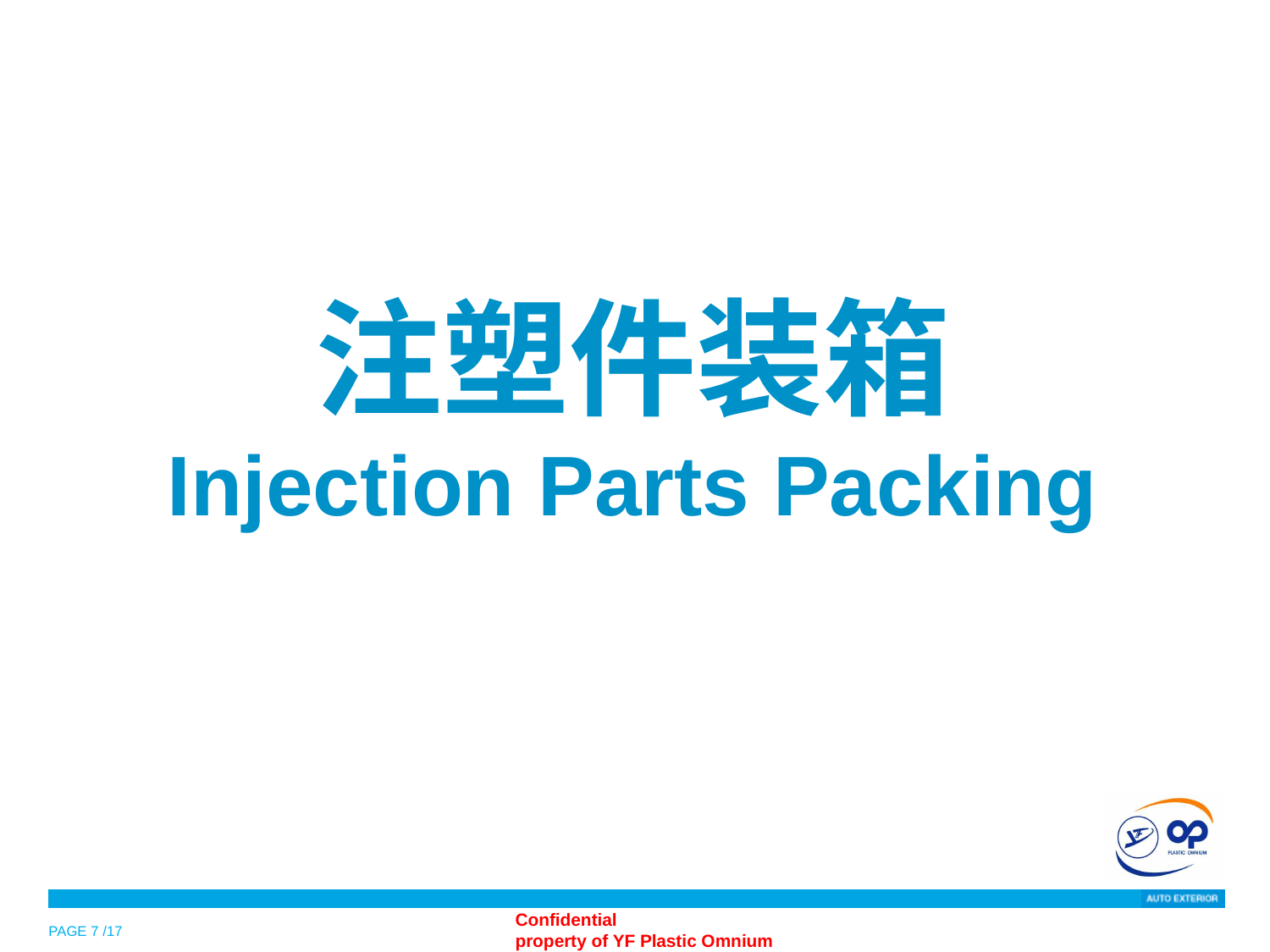

注塑件装箱
Injection Parts Packing
PAGE 7 /17